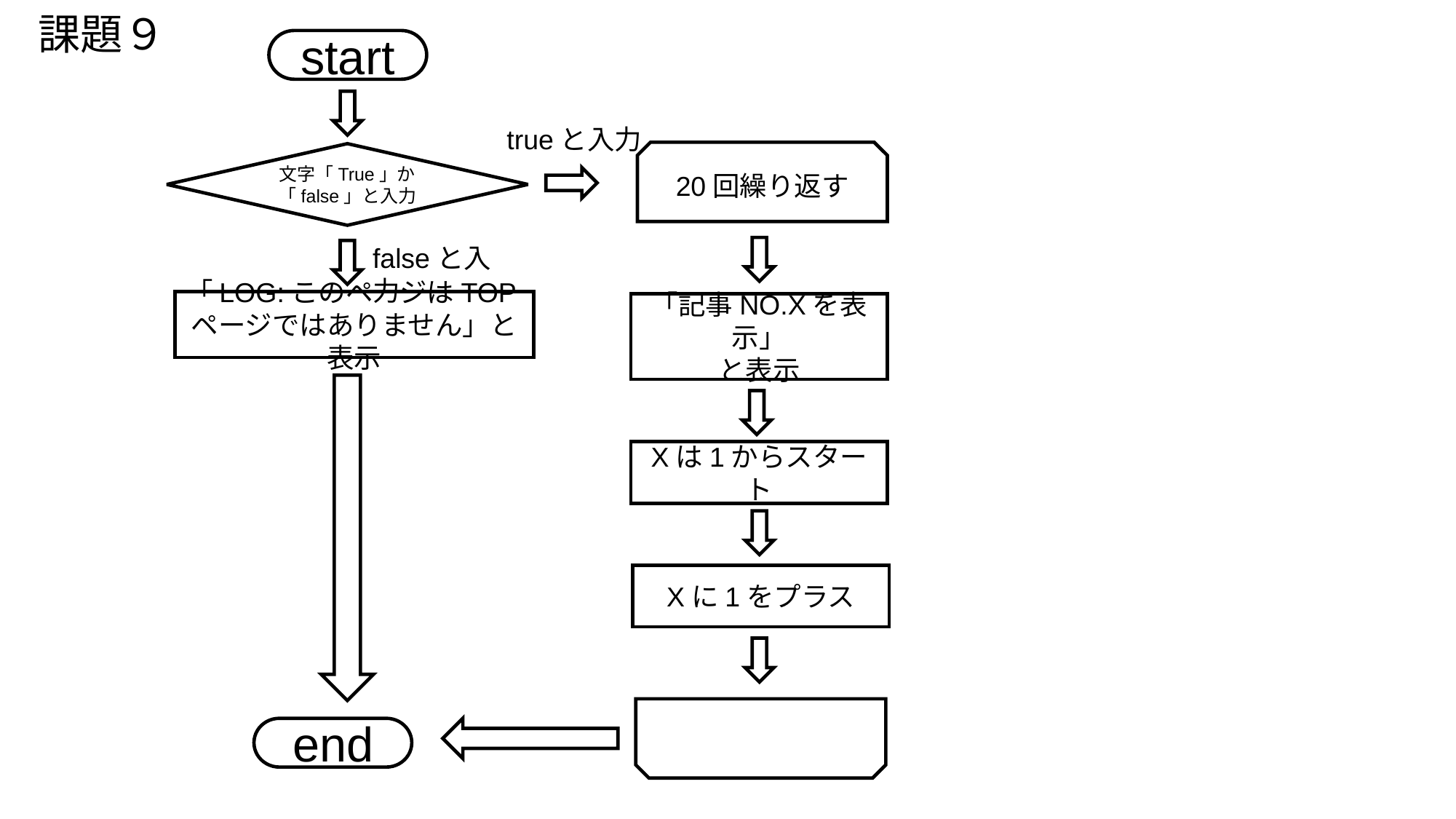

# 課題９
start

trueと入力
20回繰り返す
文字「True」か「false」と入力

falseと入力

「LOG:このページはTOPページではありません」と表示
「記事NO.Xを表示」
と表示

Xは1からスタート

Xに1をプラス

end